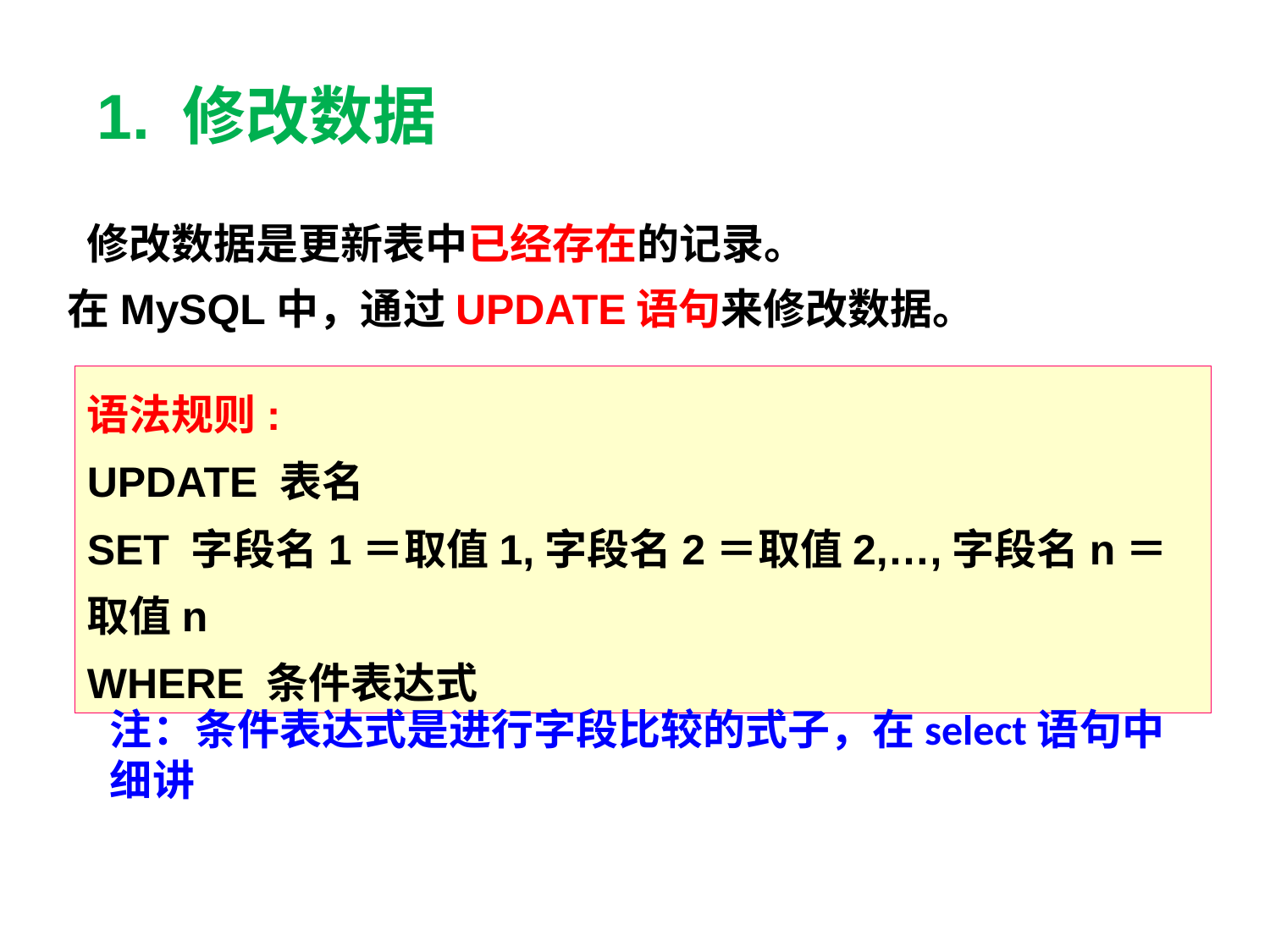

1. 修改数据
修改数据是更新表中已经存在的记录。
在MySQL中，通过UPDATE语句来修改数据。
语法规则:
UPDATE 表名
SET 字段名1＝取值1,字段名2＝取值2,…,字段名n＝取值n
WHERE 条件表达式
注：条件表达式是进行字段比较的式子，在select语句中细讲